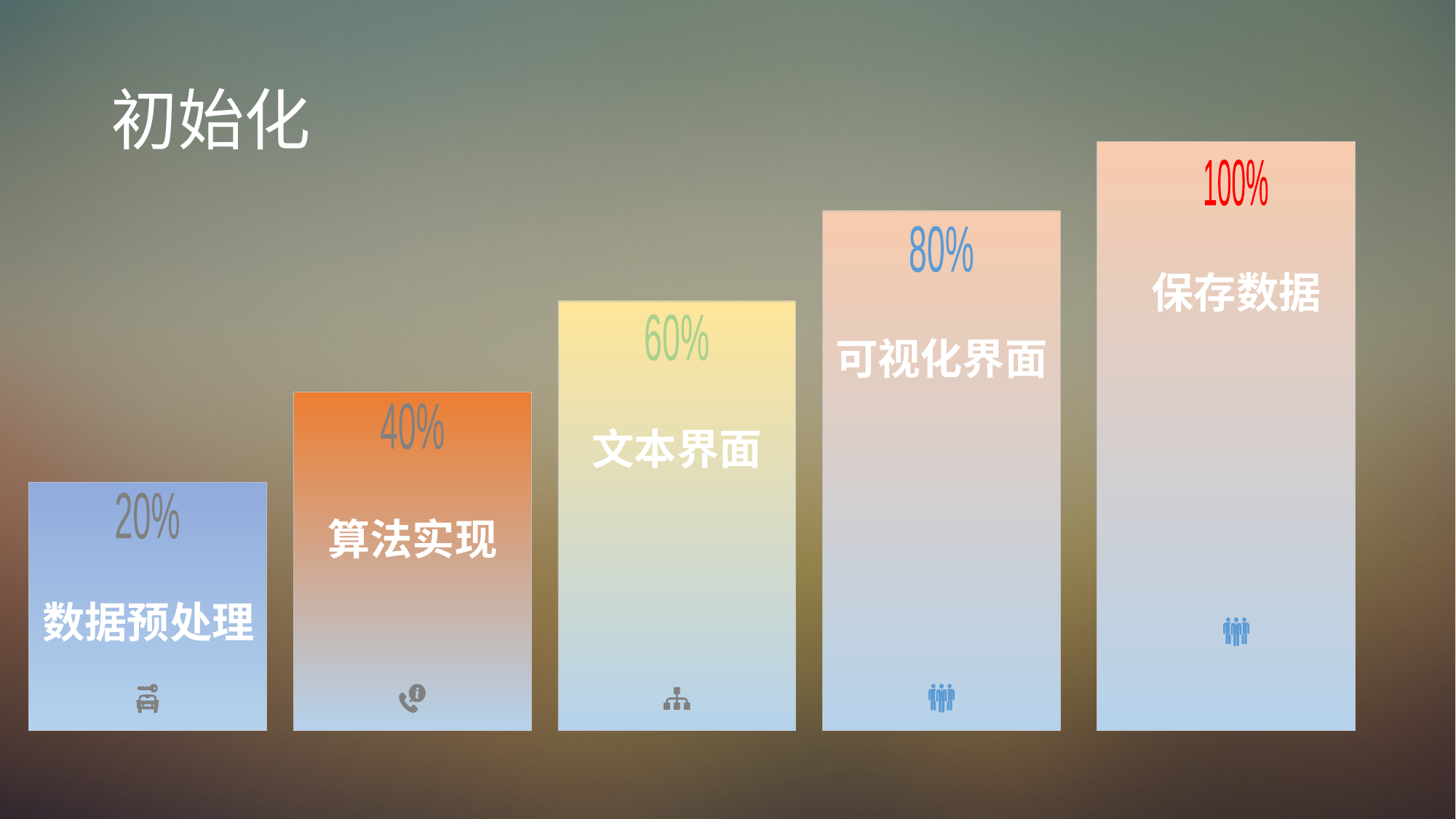

# 初始化

100%

80%

可视化界面
60%

文本界面
40%

算法实现
20%
数据预处理

保存数据